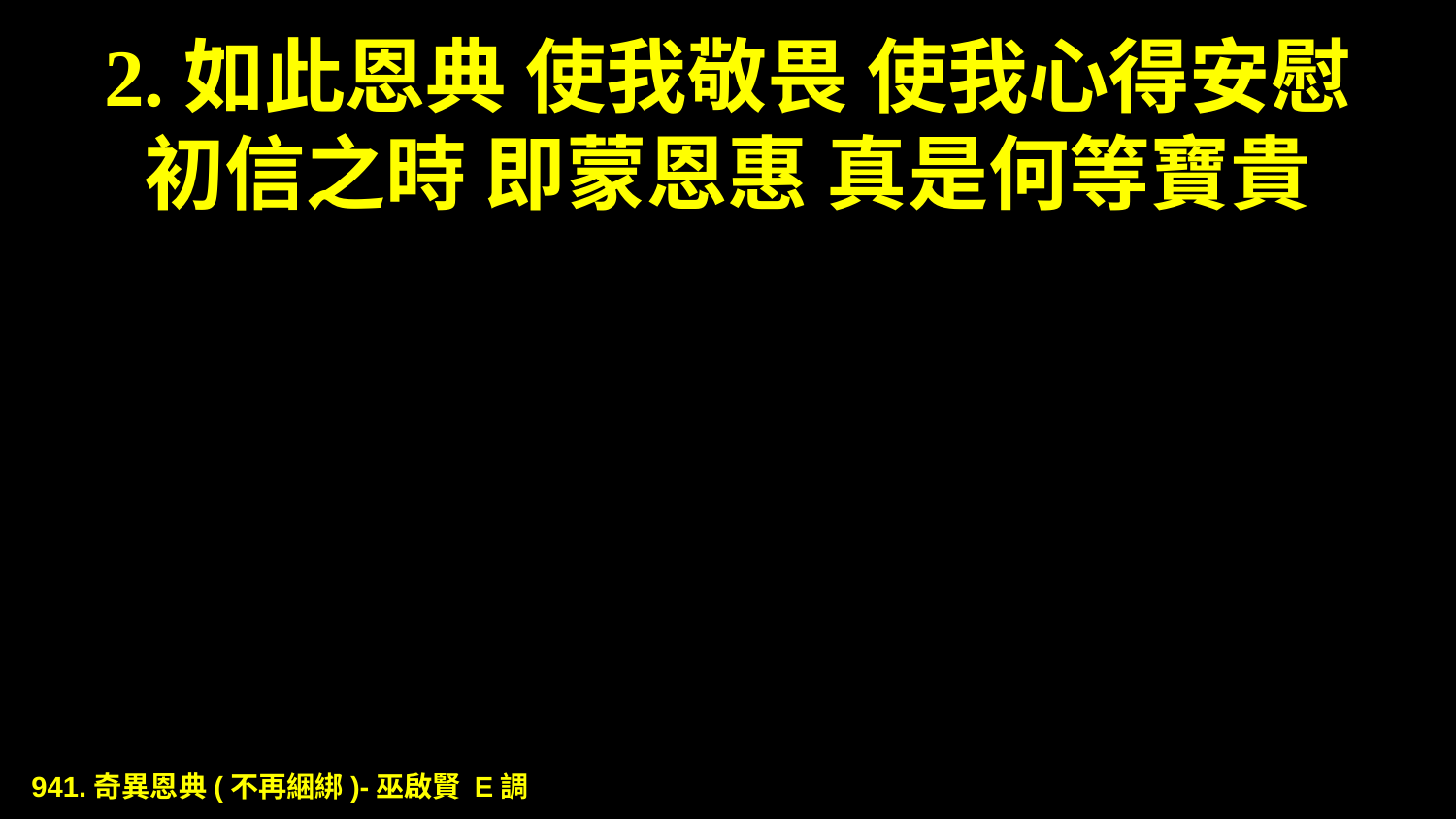

# 2.如此恩典 使我敬畏 使我心得安慰 初信之時 即蒙恩惠 真是何等寶貴
941.奇異恩典(不再綑綁)-巫啟賢 E調